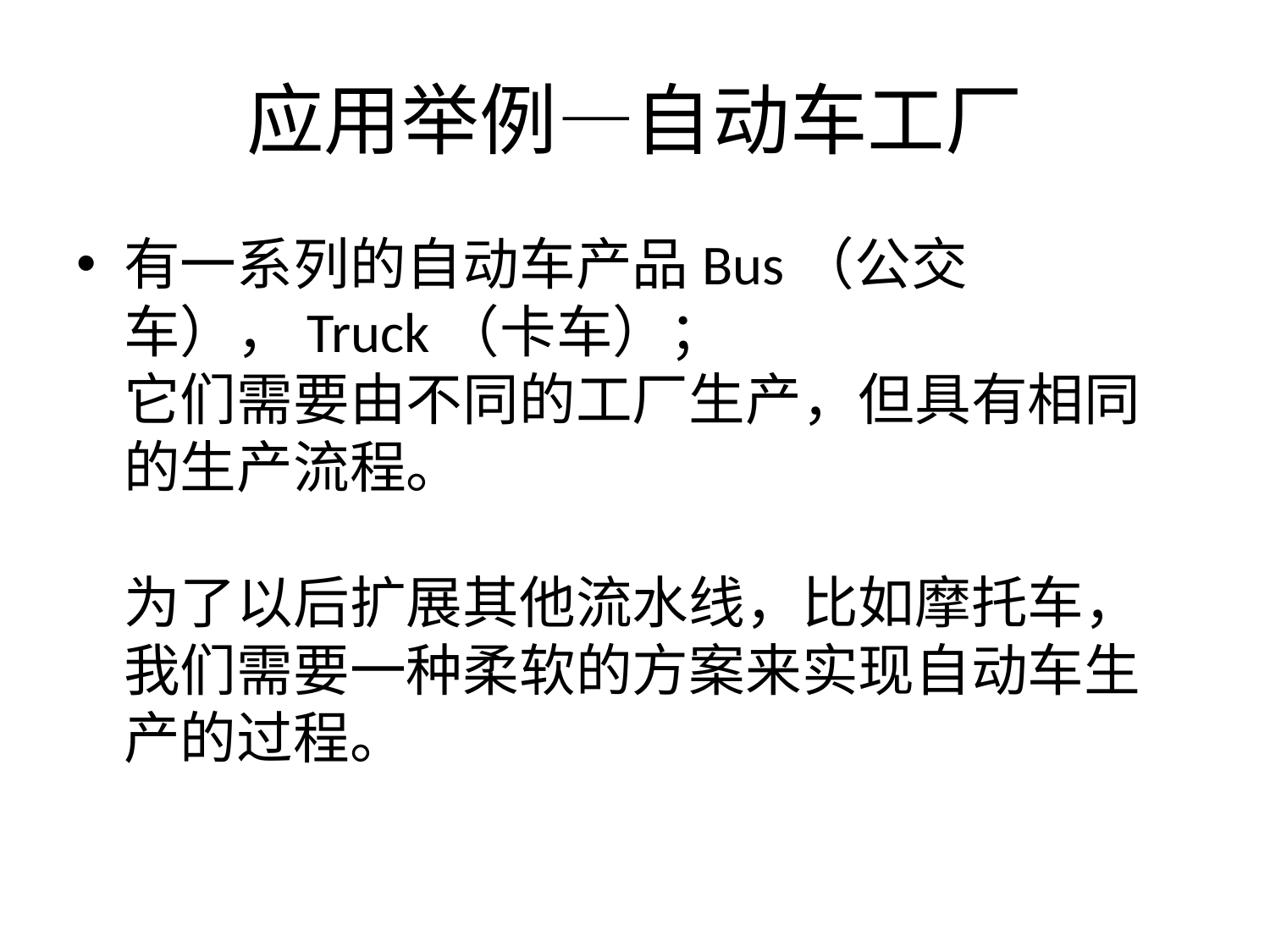

# 应用举例—自动车工厂
有一系列的自动车产品Bus（公交车），Truck（卡车）；
它们需要由不同的工厂生产，但具有相同的生产流程。
为了以后扩展其他流水线，比如摩托车，我们需要一种柔软的方案来实现自动车生产的过程。